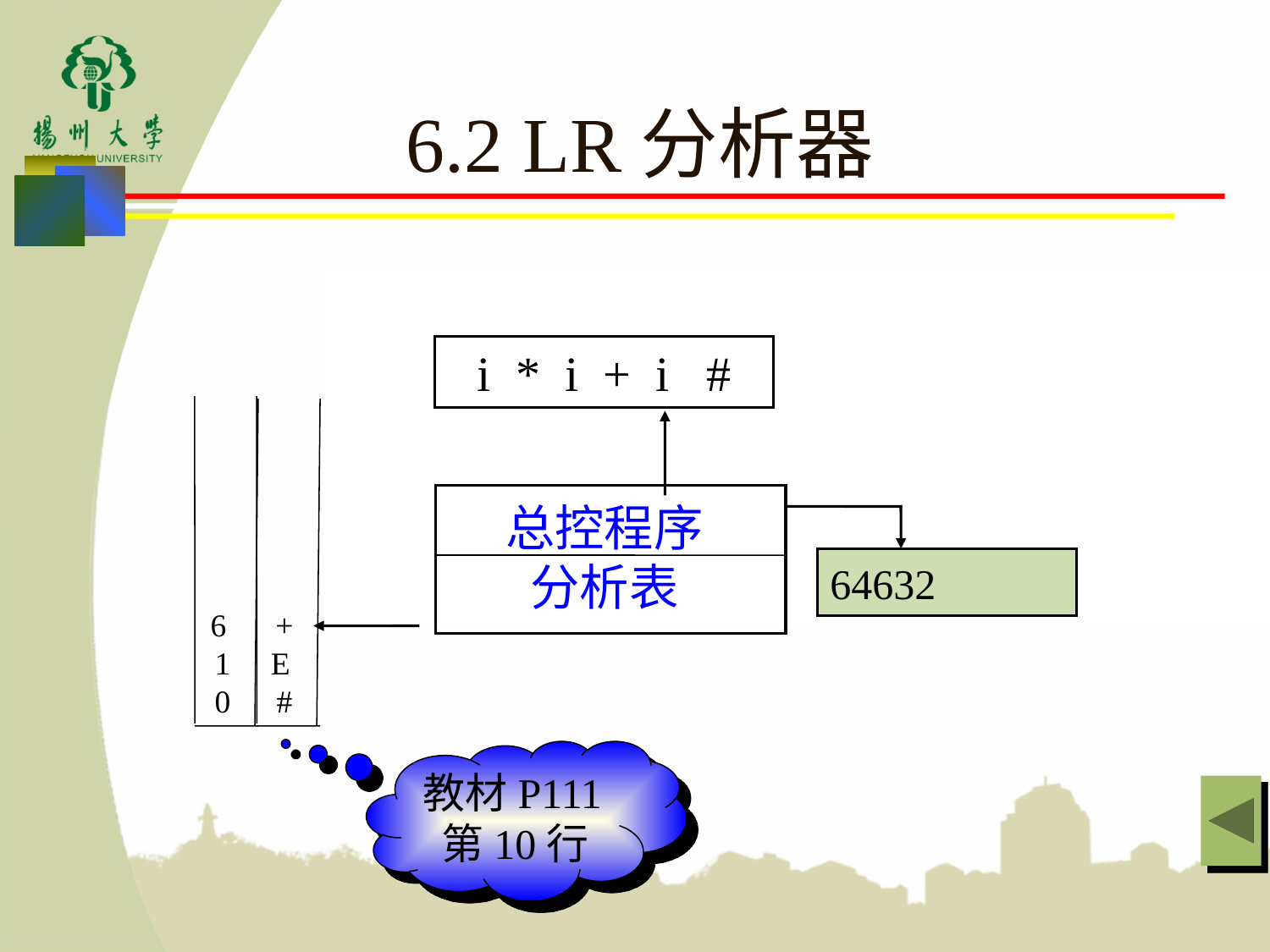

# 6.2 LR分析器
i  *  i  +  i   #

6
1
0

+
E
#

总控程序
分析表

64632

教材P111第10行

26